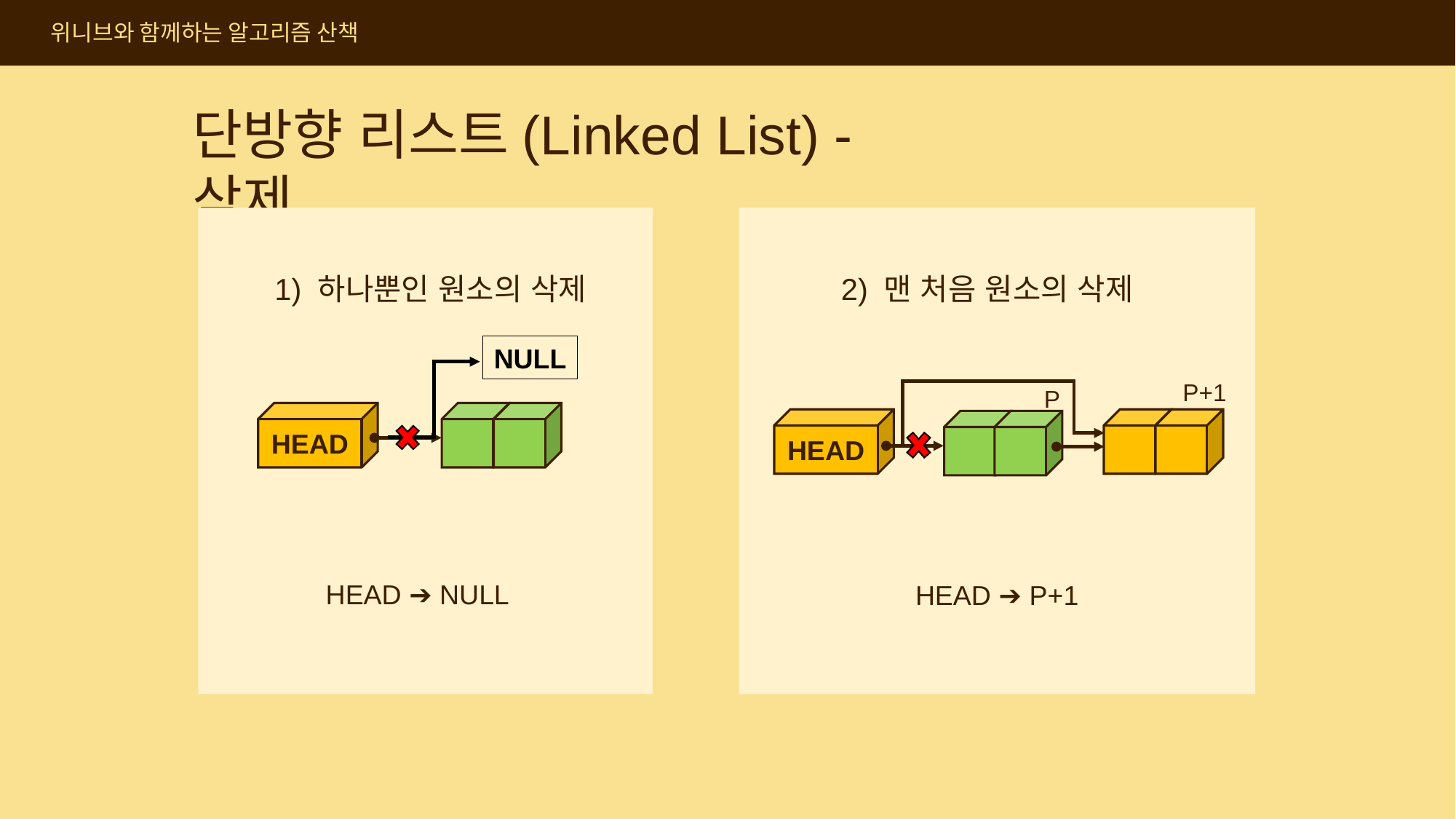

위니브와 함께하는 알고리즘 산책
단방향 리스트(Linked List) - 삭제

1) 하나뿐인 원소의 삭제

HEAD
HEAD ➔ NULL

2) 맨 처음 원소의 삭제
HEAD

HEAD ➔ P+1
NULL
P+1
P